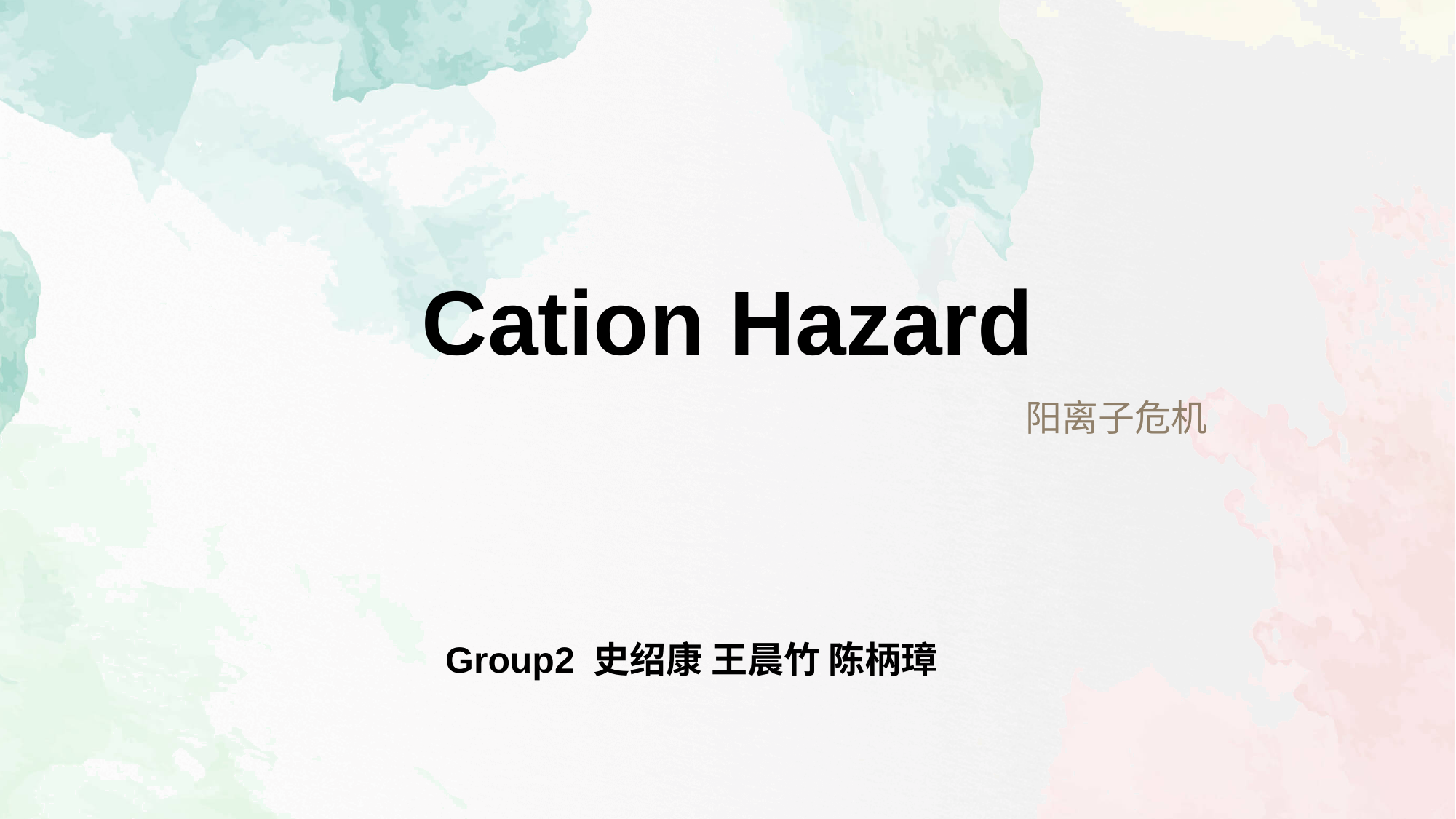

Cation Hazard
阳离子危机
Group2 史绍康 王晨竹 陈柄璋